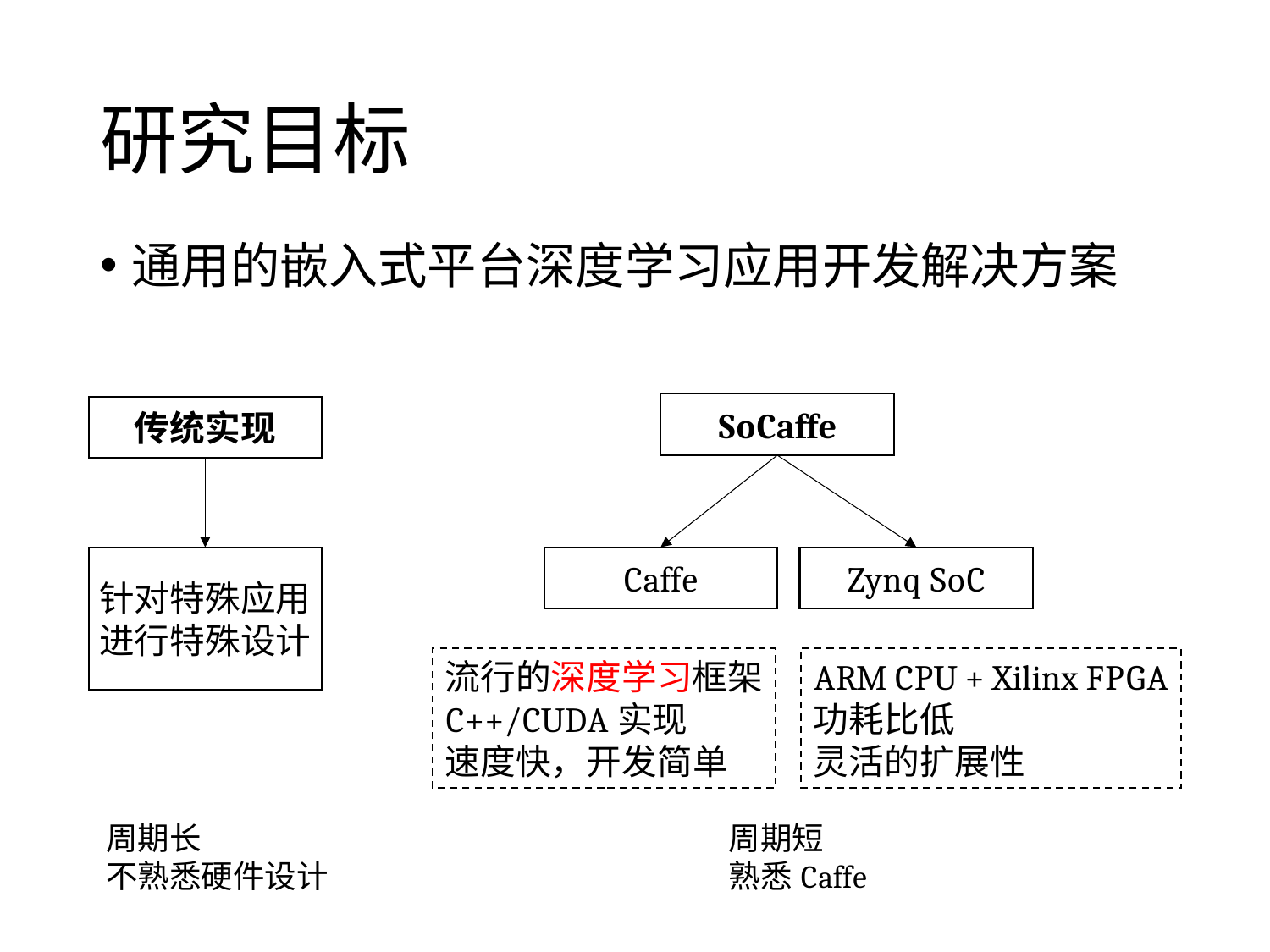

# 研究目标
通用的嵌入式平台深度学习应用开发解决方案
SoCaffe
传统实现
针对特殊应用进行特殊设计
Zynq SoC
Caffe
流行的深度学习框架
C++/CUDA实现
速度快，开发简单
ARM CPU + Xilinx FPGA
功耗比低
灵活的扩展性
周期长
不熟悉硬件设计
周期短
熟悉Caffe